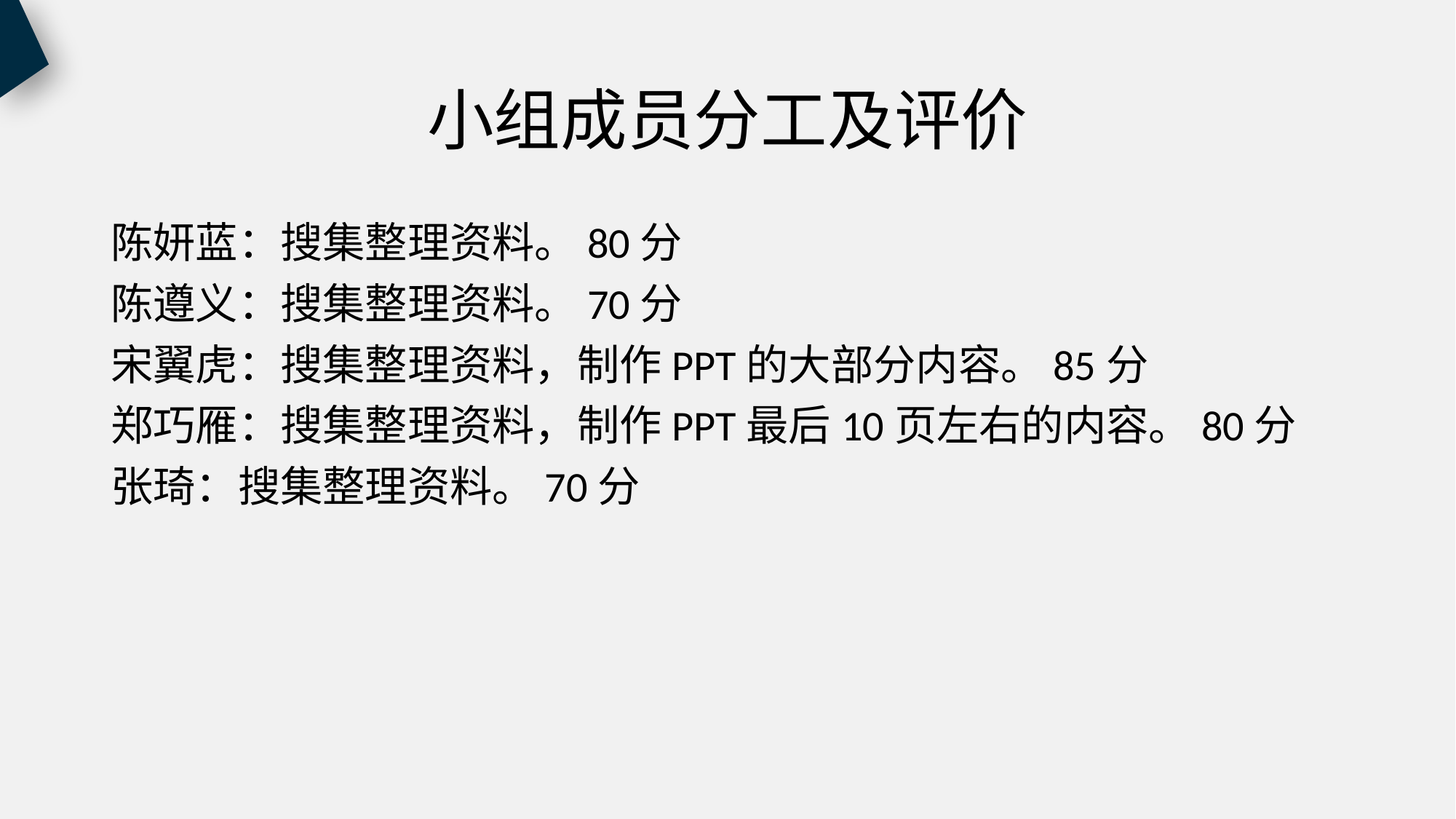

# 小组成员分工及评价
陈妍蓝：搜集整理资料。80分
陈遵义：搜集整理资料。70分
宋翼虎：搜集整理资料，制作PPT的大部分内容。85分
郑巧雁：搜集整理资料，制作PPT最后10页左右的内容。80分
张琦：搜集整理资料。70分